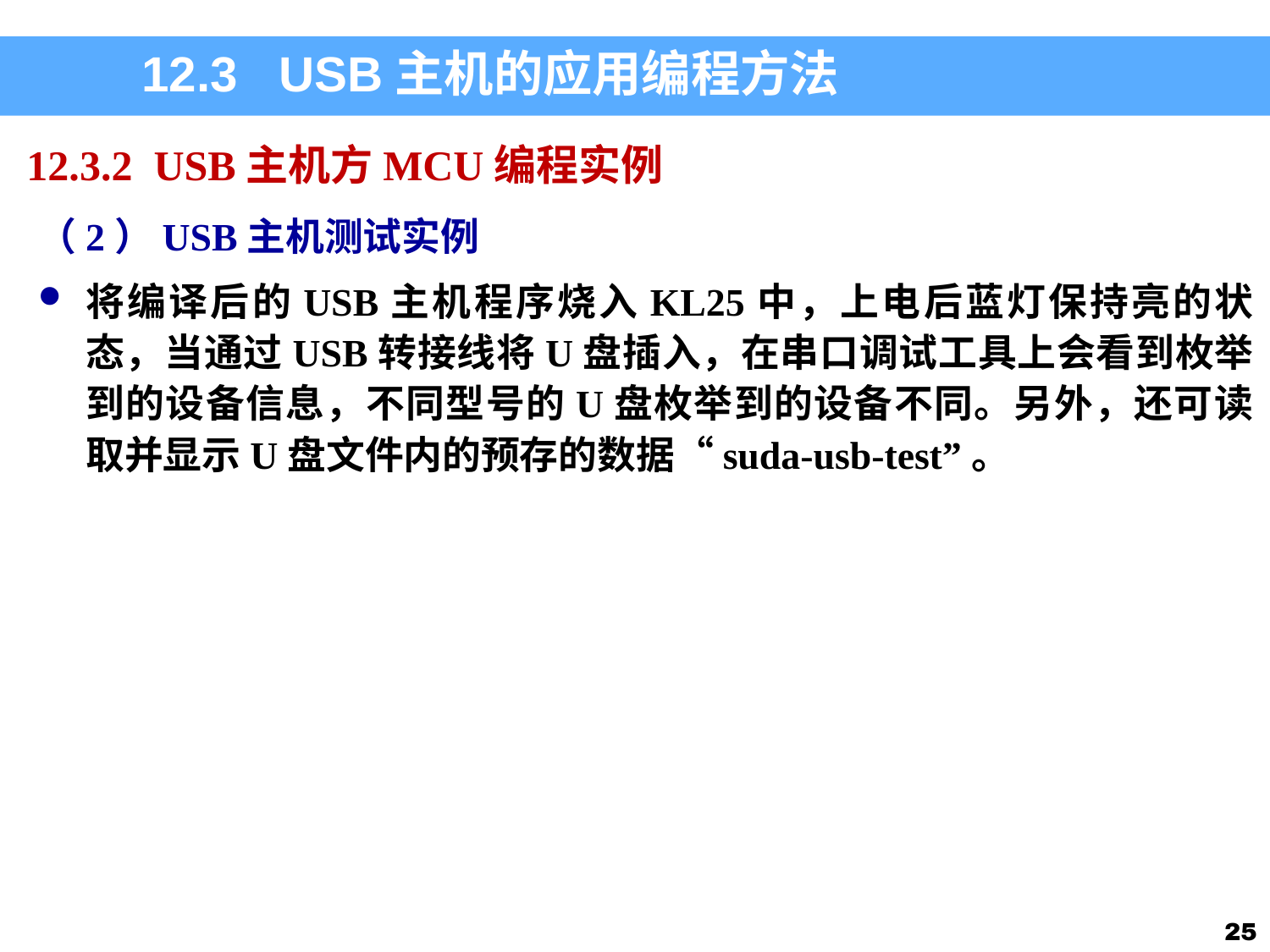

12.3   USB主机的应用编程方法
12.3.2  USB主机方MCU编程实例
（2）USB主机测试实例
将编译后的USB主机程序烧入KL25中，上电后蓝灯保持亮的状态，当通过USB转接线将U盘插入，在串口调试工具上会看到枚举到的设备信息，不同型号的U盘枚举到的设备不同。另外，还可读取并显示U盘文件内的预存的数据“suda-usb-test”。

25